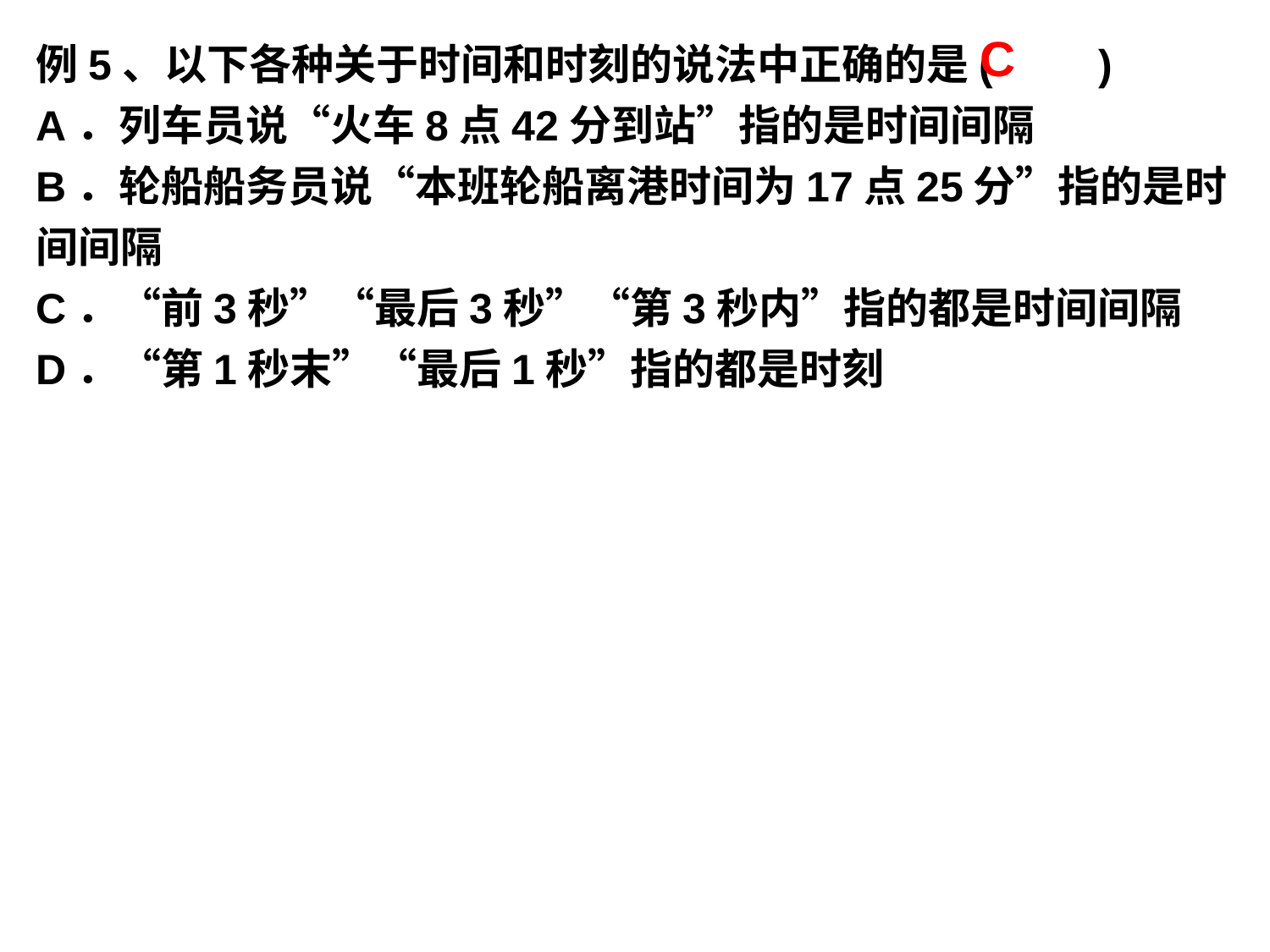

例5、以下各种关于时间和时刻的说法中正确的是(　　)
A．列车员说“火车8点42分到站”指的是时间间隔
B．轮船船务员说“本班轮船离港时间为17点25分”指的是时间间隔
C．“前3秒”“最后3秒”“第3秒内”指的都是时间间隔
D．“第1秒末”“最后1秒”指的都是时刻
C